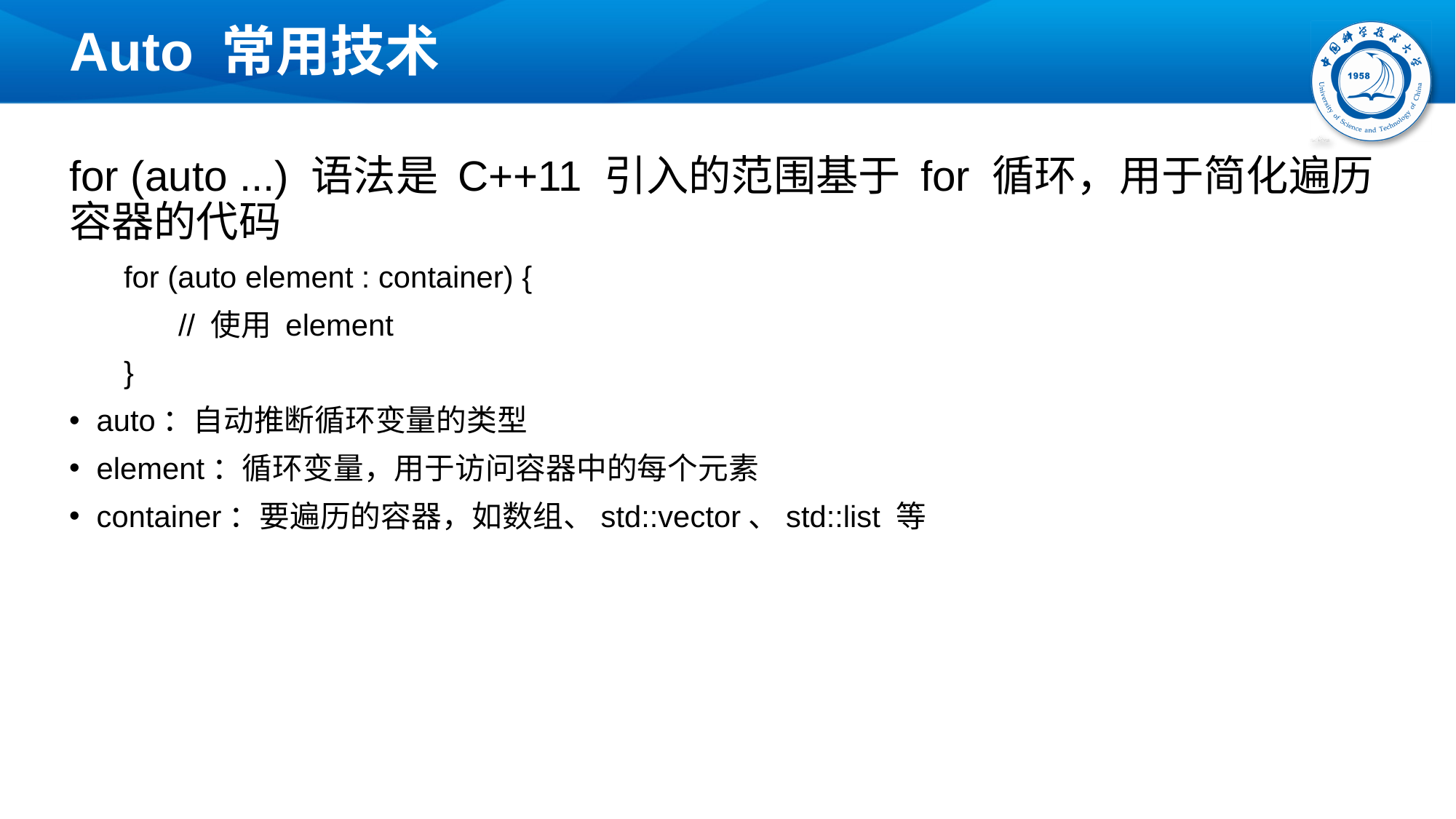

# Auto 常用技术
for (auto ...) 语法是 C++11 引入的范围基于 for 循环，用于简化遍历容器的代码
for (auto element : container) {
    	// 使用 element
}
auto：自动推断循环变量的类型
element：循环变量，用于访问容器中的每个元素
container：要遍历的容器，如数组、std::vector、std::list 等